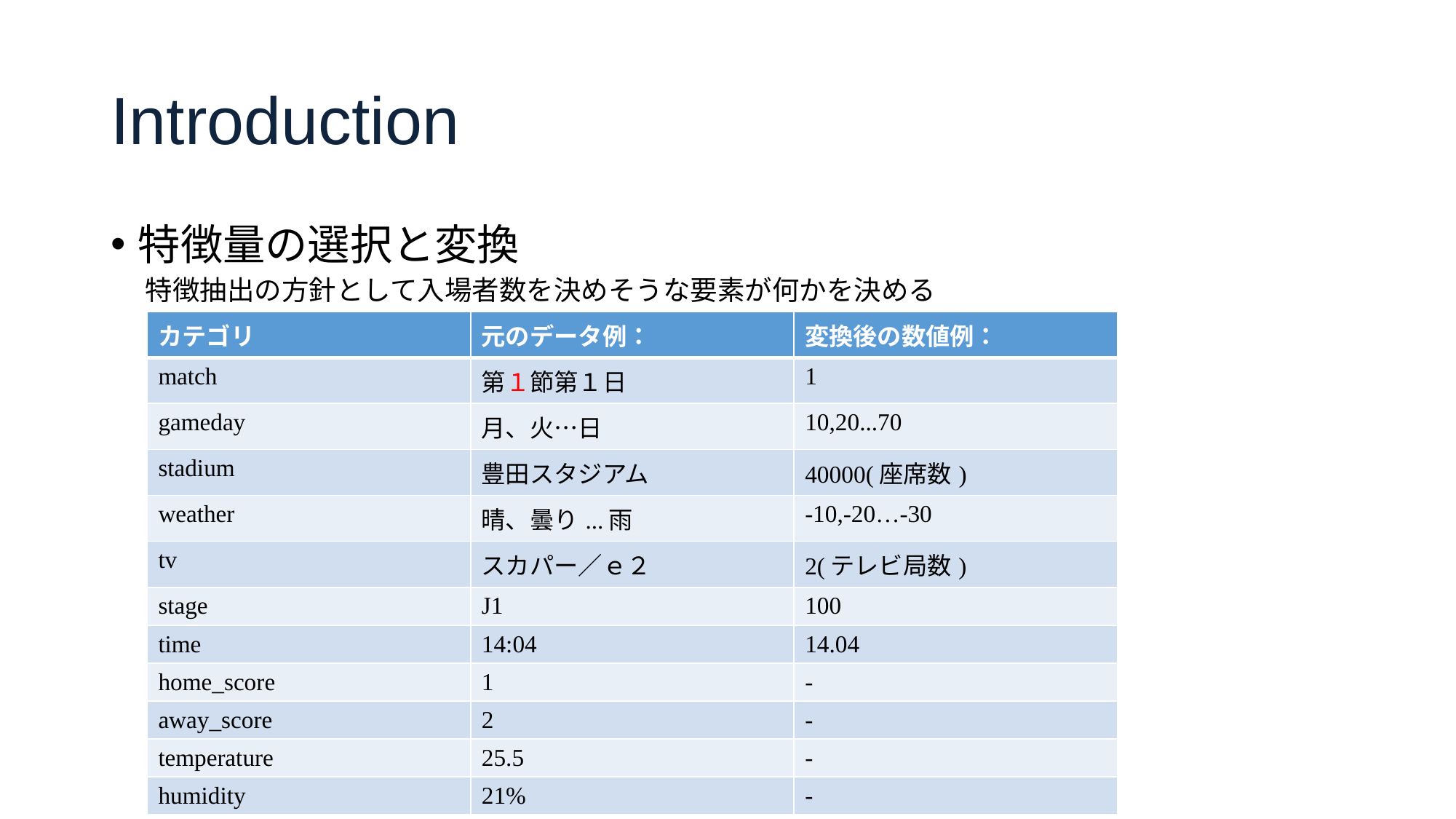

# Introduction
特徴量の選択と変換

特徴抽出の方針として入場者数を決めそうな要素が何かを決める
| カテゴリ | 元のデータ例： | 変換後の数値例： |
| --- | --- | --- |
| match | 第１節第１日 | 1 |
| gameday | 月、火…日 | 10,20...70 |
| stadium | 豊田スタジアム | 40000(座席数) |
| weather | 晴、曇り...雨 | -10,-20…-30 |
| tv | スカパー／ｅ２ | 2(テレビ局数) |
| stage | J1 | 100 |
| time | 14:04 | 14.04 |
| home\_score | 1 | - |
| away\_score | 2 | - |
| temperature | 25.5 | - |
| humidity | 21% | - |